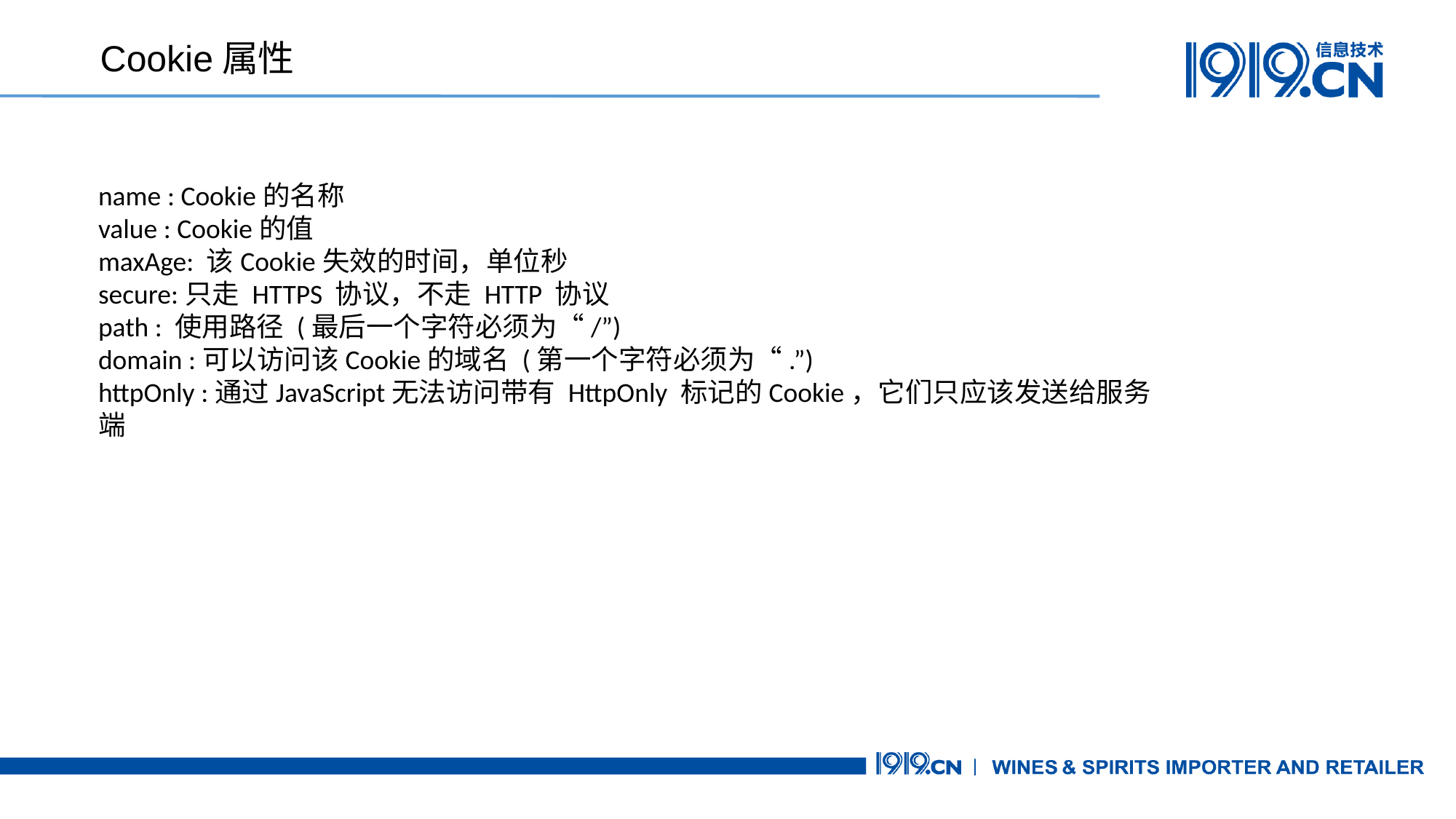

Cookie属性

name : Cookie的名称
value : Cookie的值
maxAge: 该Cookie失效的时间，单位秒
secure:只走 HTTPS 协议，不走 HTTP 协议
path : 使用路径 (最后一个字符必须为“/”)
domain :可以访问该Cookie的域名 (第一个字符必须为“.”)
httpOnly :通过JavaScript无法访问带有 HttpOnly 标记的Cookie，它们只应该发送给服务端

17